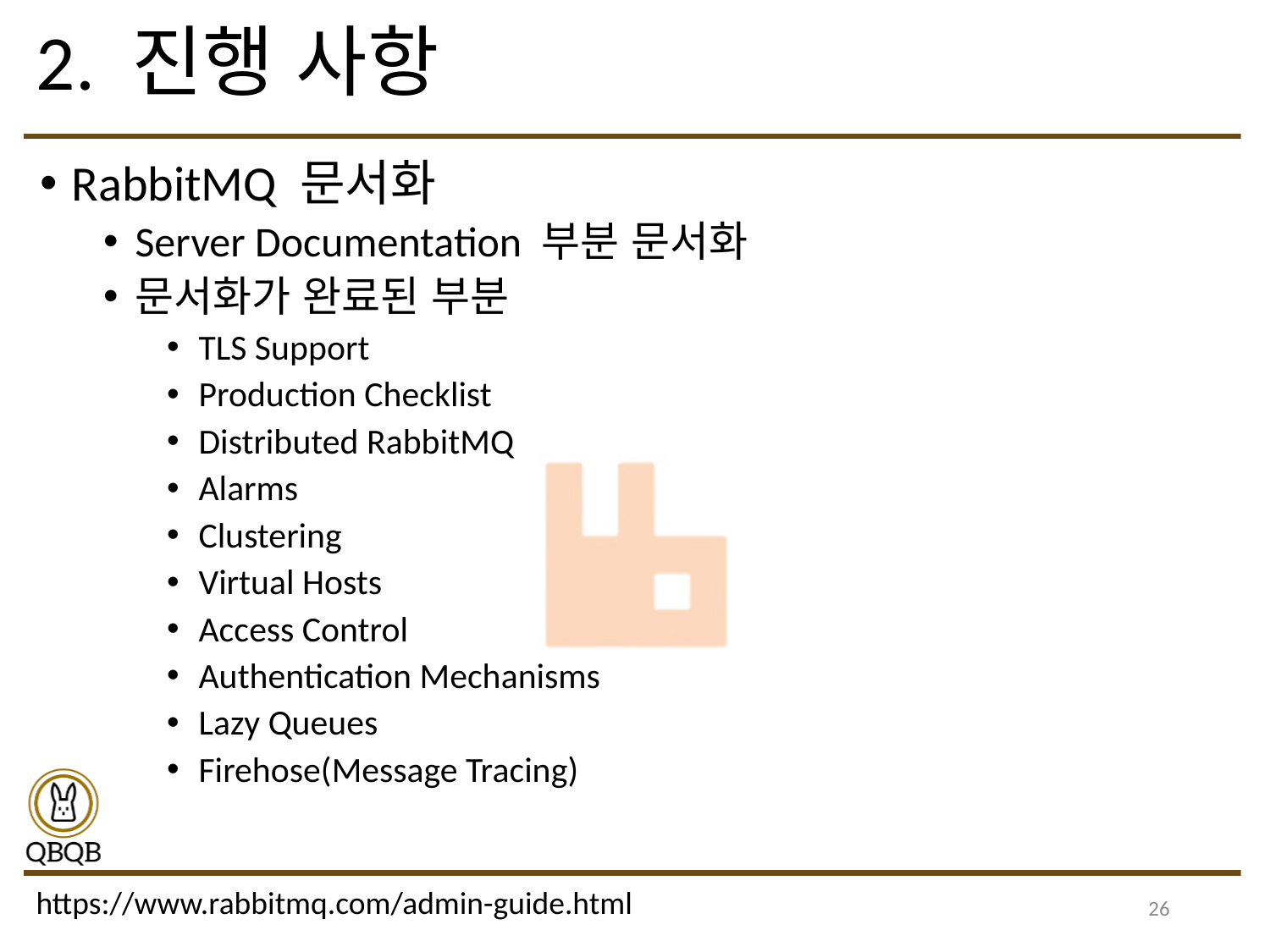

# 2. 진행 사항
RabbitMQ 문서화
Server Documentation 부분 문서화
문서화가 완료된 부분
TLS Support
Production Checklist
Distributed RabbitMQ
Alarms
Clustering
Virtual Hosts
Access Control
Authentication Mechanisms
Lazy Queues
Firehose(Message Tracing)
https://www.rabbitmq.com/admin-guide.html

26